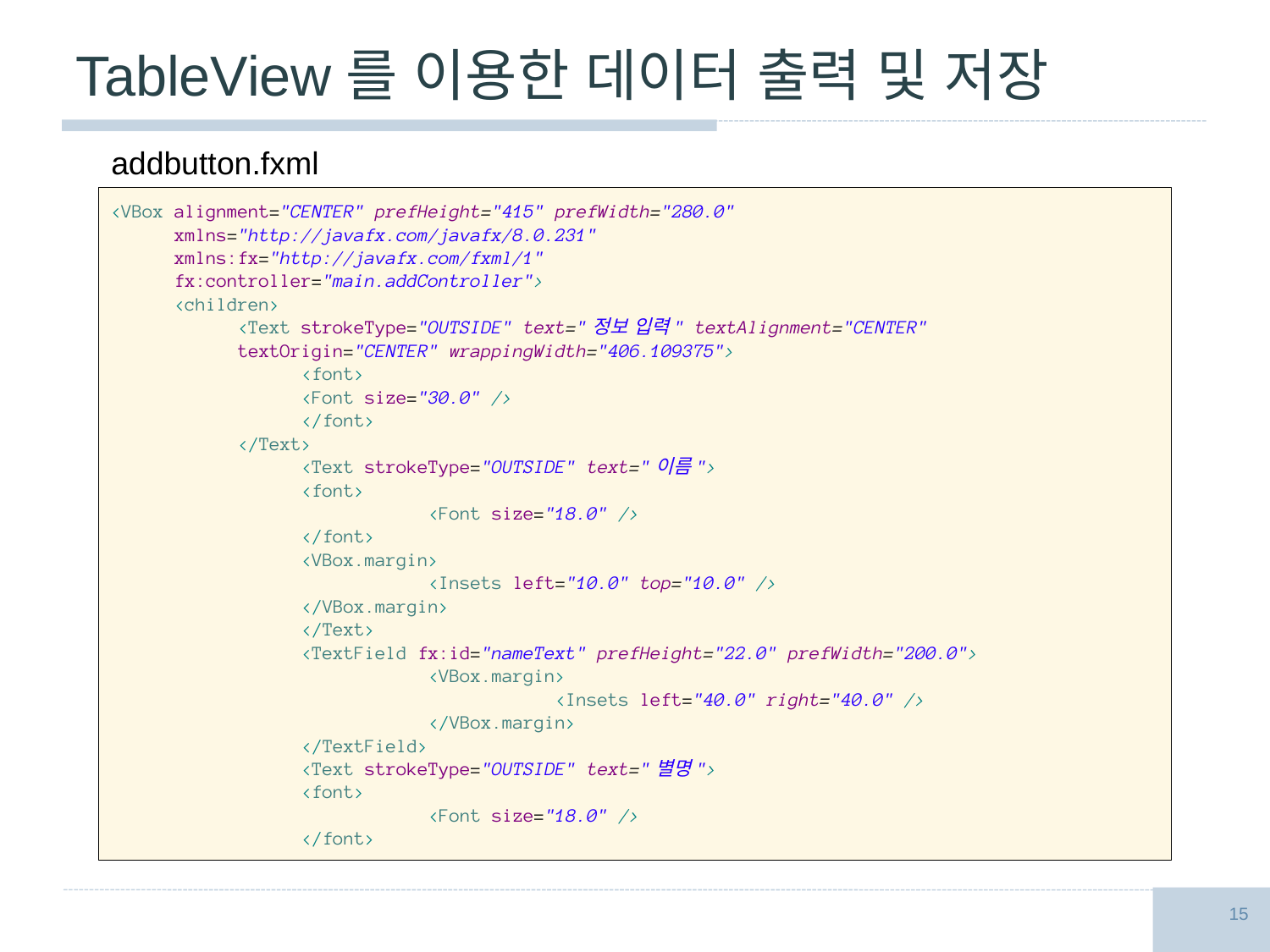

# TableView를 이용한 데이터 출력 및 저장
addbutton.fxml
<VBox alignment="CENTER" prefHeight="415" prefWidth="280.0"
xmlns="http://javafx.com/javafx/8.0.231"
xmlns:fx="http://javafx.com/fxml/1"
fx:controller="main.addController">
<children>
<Text strokeType="OUTSIDE" text="정보 입력" textAlignment="CENTER"
textOrigin="CENTER" wrappingWidth="406.109375">
<font>
<Font size="30.0" />
</font>
</Text>
	<Text strokeType="OUTSIDE" text="이름">
<font>
	<Font size="18.0" />
</font>
<VBox.margin>
	<Insets left="10.0" top="10.0" />
</VBox.margin>
	</Text>
	<TextField fx:id="nameText" prefHeight="22.0" prefWidth="200.0">
		<VBox.margin>
			<Insets left="40.0" right="40.0" />
		</VBox.margin>
	</TextField>
	<Text strokeType="OUTSIDE" text="별명">
<font>
	<Font size="18.0" />
</font>